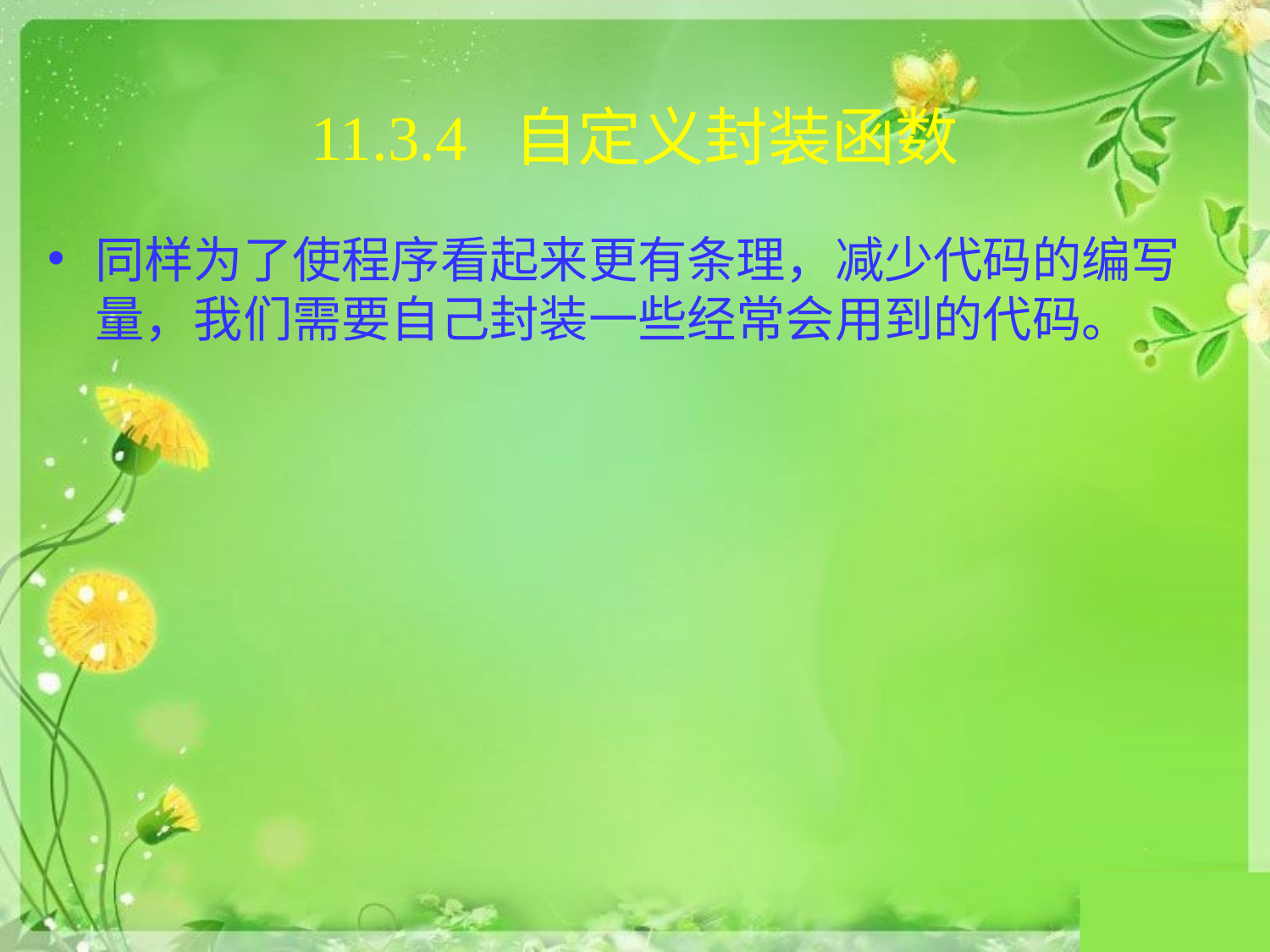

# 11.3.4  自定义封装函数
同样为了使程序看起来更有条理，减少代码的编写量，我们需要自己封装一些经常会用到的代码。